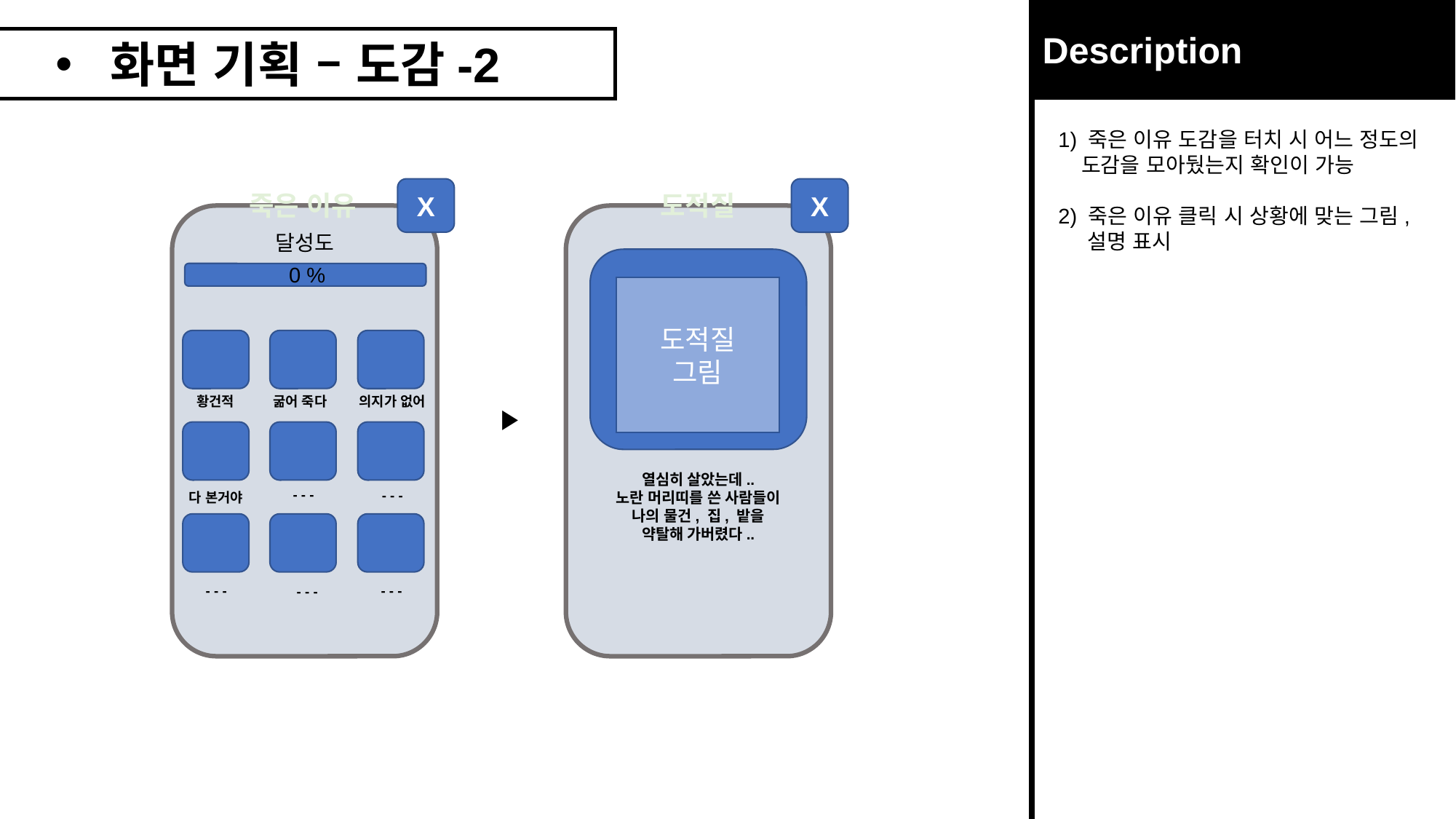

Description

화면 기획 – 도감-2
1) 죽은 이유 도감을 터치 시 어느 정도의
   도감을 모아뒀는지 확인이 가능

2) 죽은 이유 클릭 시 상황에 맞는 그림,
    설명 표시

X
X
죽은 이유
도적질

달성도

0 %

도적질
그림

황건적
의지가 없어
굶어 죽다
▶

열심히 살았는데..
노란 머리띠를 쓴 사람들이
나의 물건, 집, 밭을
약탈해 가버렸다..
- - -
- - -
다 본거야

- - -
- - -
- - -